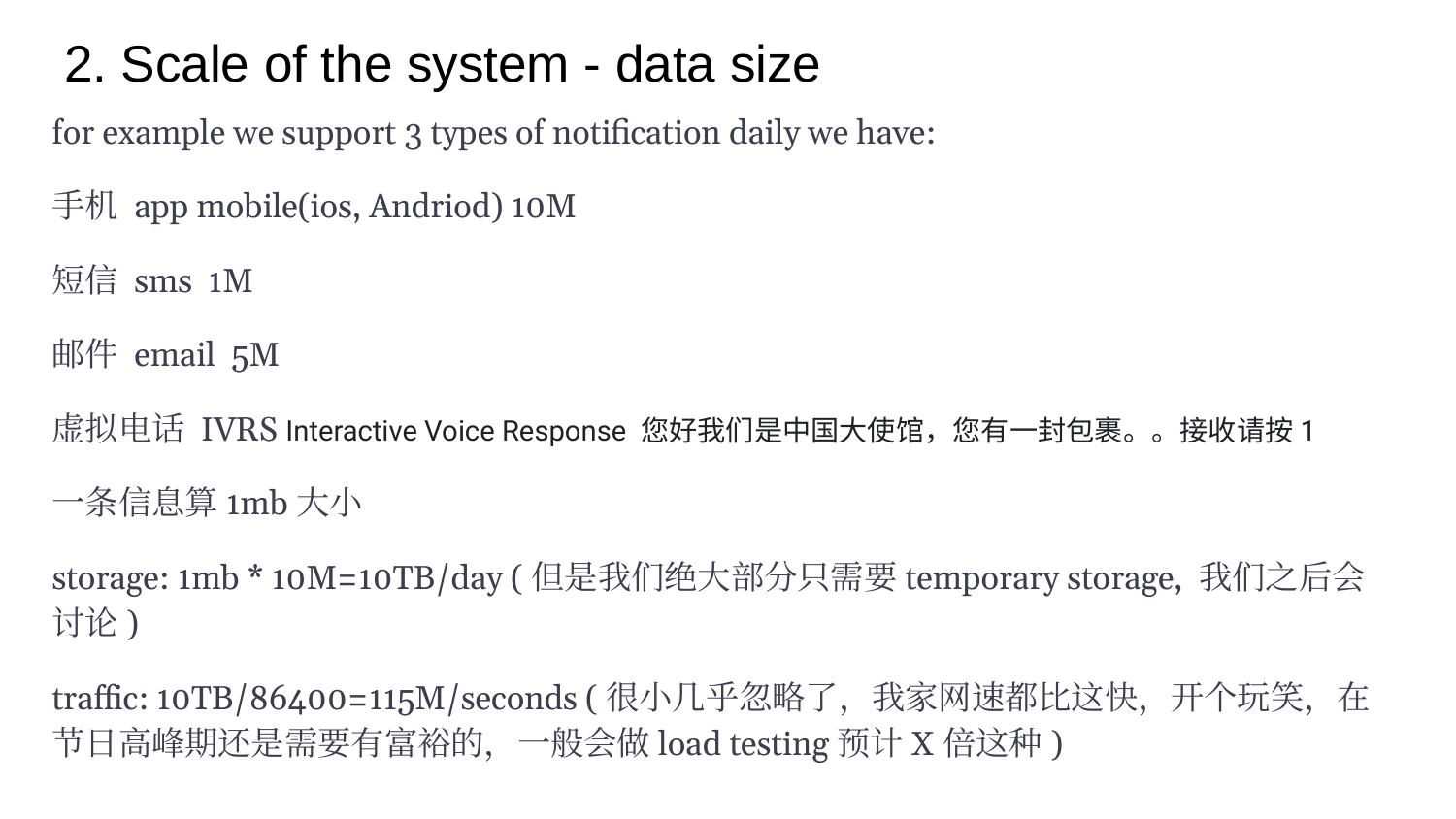

# 2. Scale of the system - data size
for example we support 3 types of notification daily we have:
手机 app mobile(ios, Andriod) 10M
短信 sms  1M
邮件 email  5M
虚拟电话 IVRS Interactive Voice Response 您好我们是中国大使馆，您有一封包裹。。接收请按1
一条信息算1mb大小
storage: 1mb * 10M=10TB/day (但是我们绝大部分只需要temporary storage, 我们之后会讨论)
traffic: 10TB/86400=115M/seconds (很小几乎忽略了，我家网速都比这快，开个玩笑，在节日高峰期还是需要有富裕的，一般会做load testing预计X倍这种)